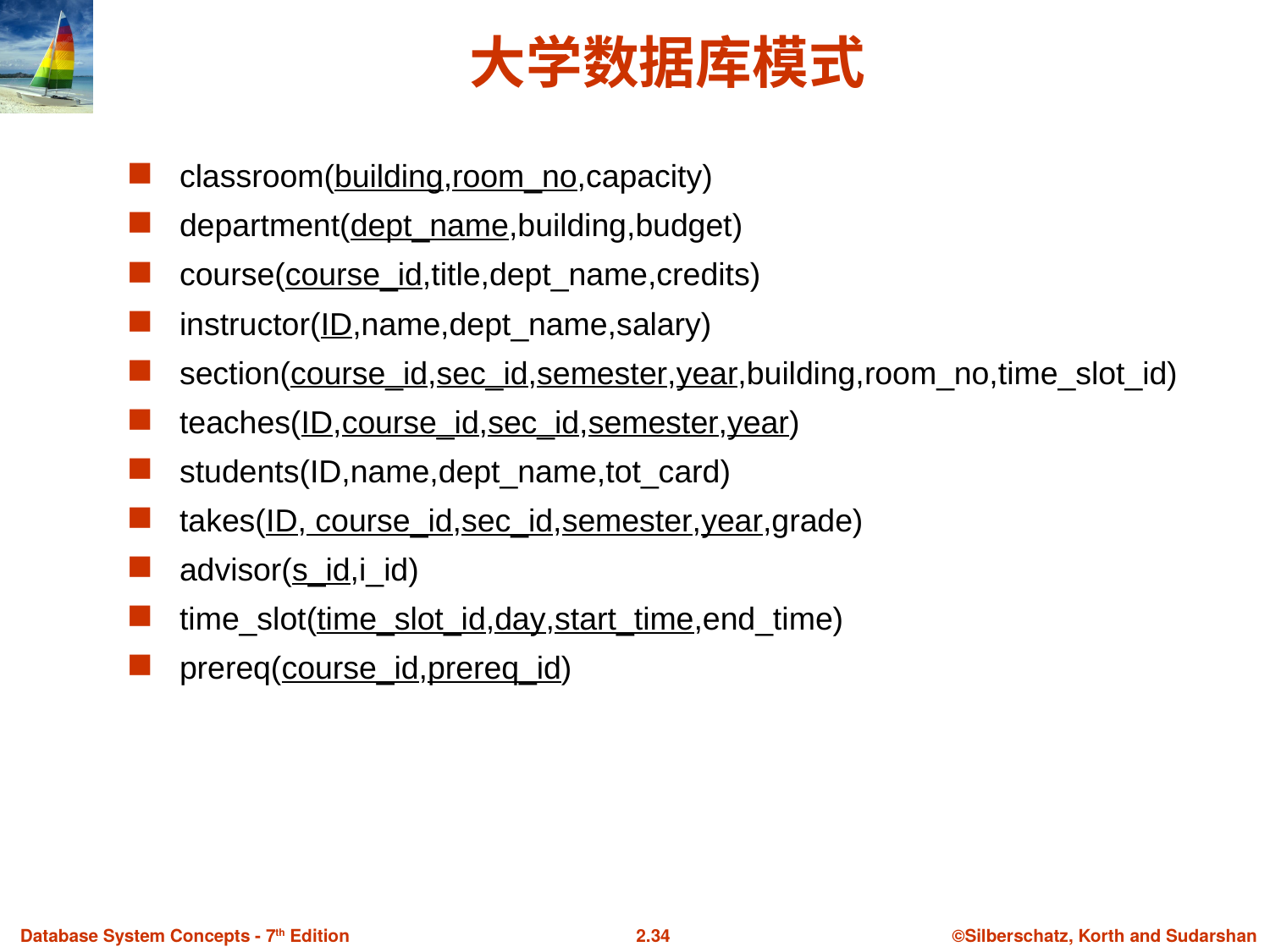

# 大学数据库模式
classroom(building,room_no,capacity)
department(dept_name,building,budget)
course(course_id,title,dept_name,credits)
instructor(ID,name,dept_name,salary)
section(course_id,sec_id,semester,year,building,room_no,time_slot_id)
teaches(ID,course_id,sec_id,semester,year)
students(ID,name,dept_name,tot_card)
takes(ID, course_id,sec_id,semester,year,grade)
advisor(s_id,i_id)
time_slot(time_slot_id,day,start_time,end_time)
prereq(course_id,prereq_id)